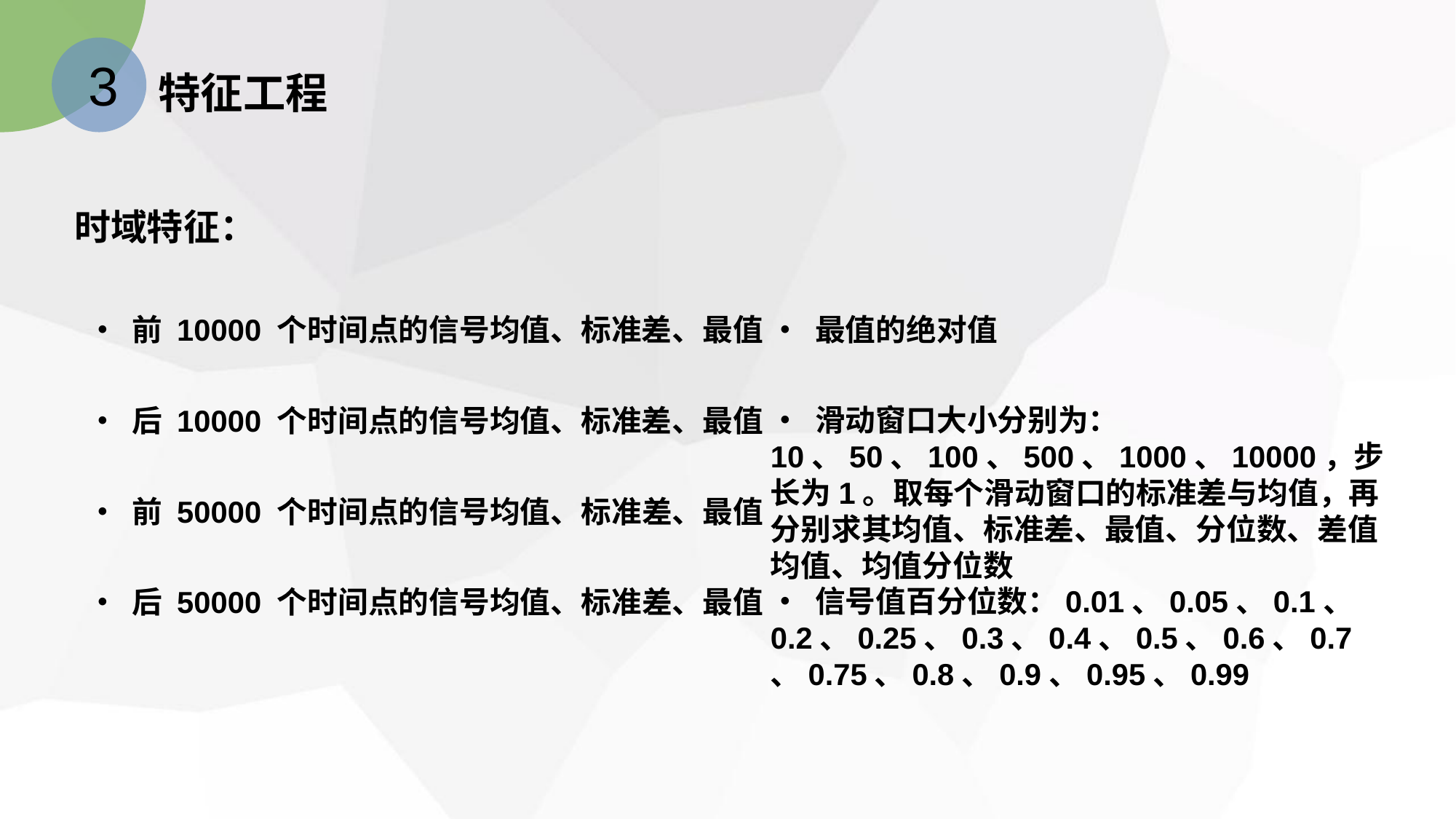

3
特征工程
时域特征：
• 前 10000 个时间点的信号均值、标准差、最值
• 最值的绝对值
• 滑动窗口大小分别为：10、50、100、500、1000、10000，步长为1。取每个滑动窗口的标准差与均值，再分别求其均值、标准差、最值、分位数、差值均值、均值分位数
• 后 10000 个时间点的信号均值、标准差、最值
• 前 50000 个时间点的信号均值、标准差、最值
• 信号值百分位数：0.01、0.05、0.1、0.2、0.25、0.3、0.4、0.5、0.6、0.7、0.75、0.8、0.9、0.95、0.99
• 后 50000 个时间点的信号均值、标准差、最值